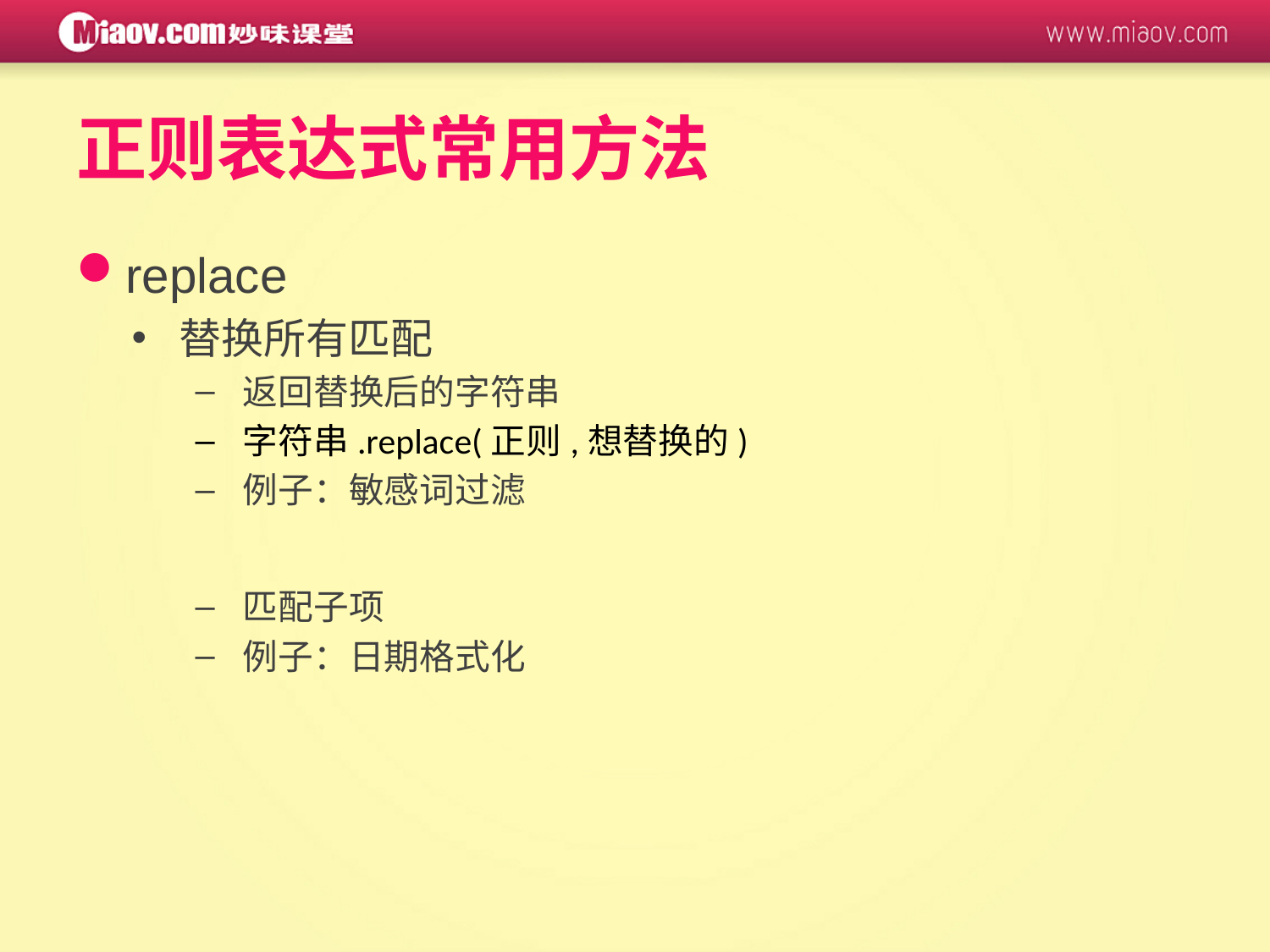

正则表达式常用方法
replace
替换所有匹配
返回替换后的字符串
字符串.replace(正则,想替换的)
例子：敏感词过滤

匹配子项
例子：日期格式化